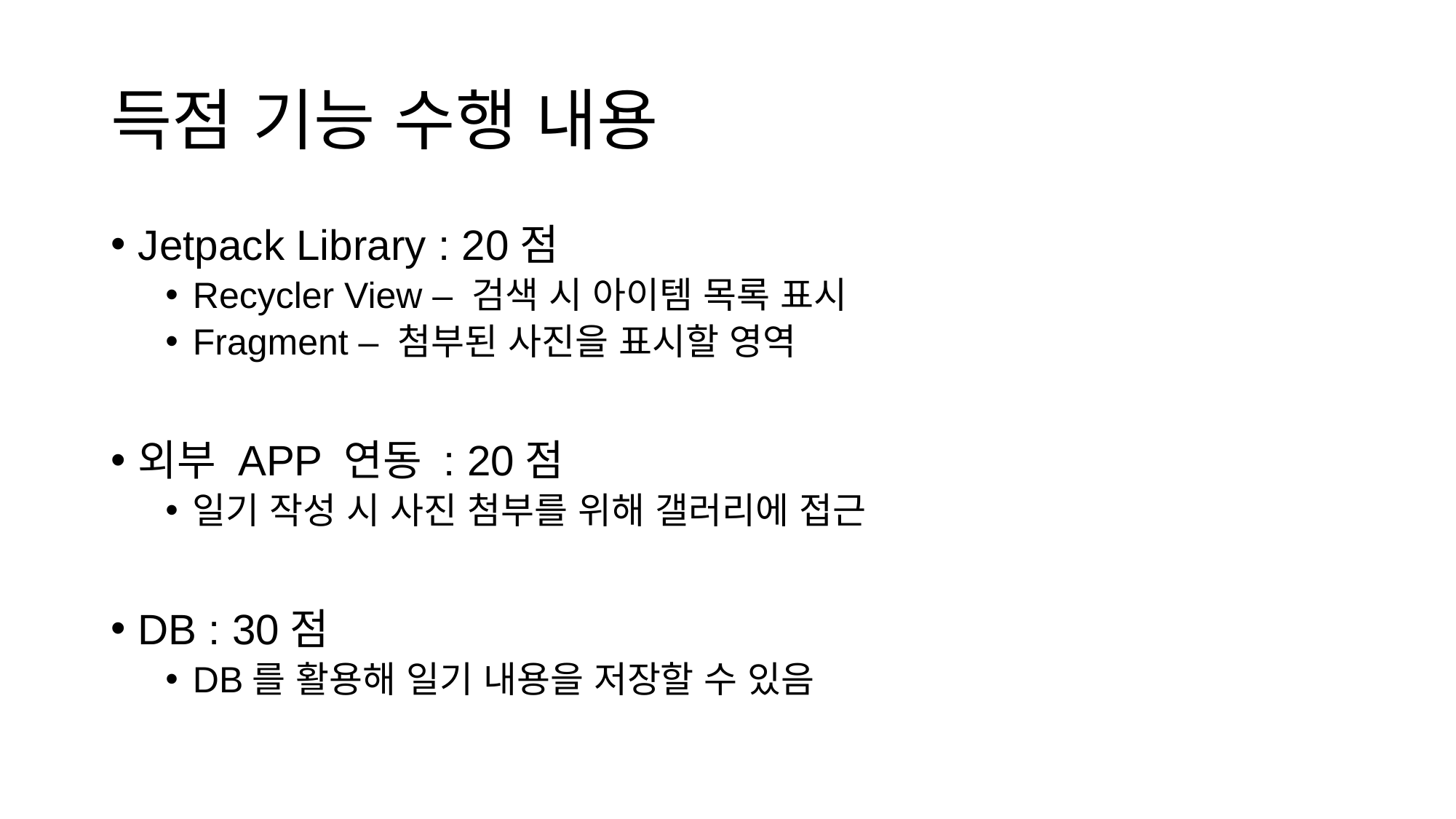

# 득점 기능 수행 내용
Jetpack Library : 20점
Recycler View – 검색 시 아이템 목록 표시
Fragment – 첨부된 사진을 표시할 영역

외부 APP 연동 : 20점
일기 작성 시 사진 첨부를 위해 갤러리에 접근

DB : 30점
DB를 활용해 일기 내용을 저장할 수 있음